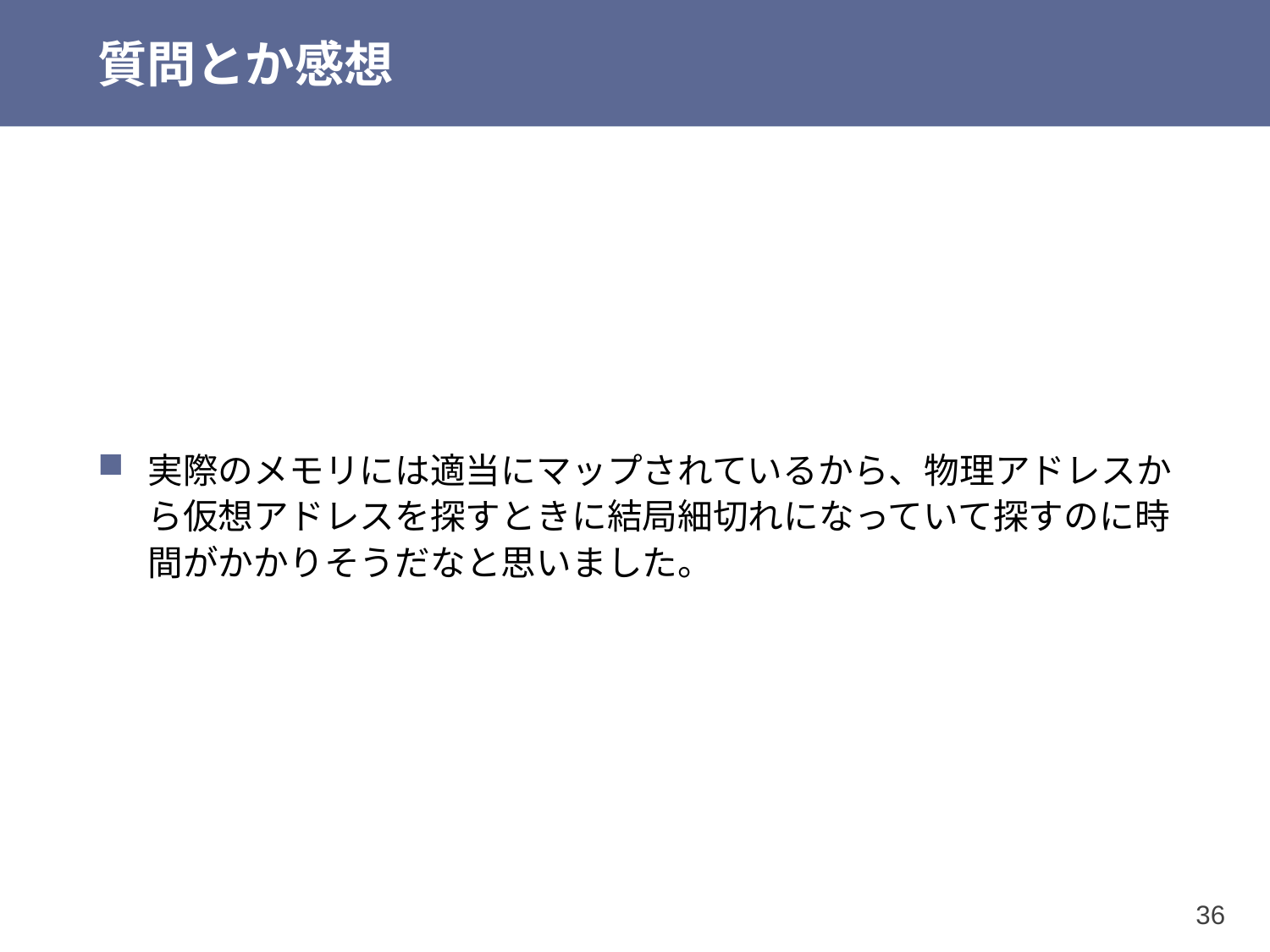

# 質問とか感想
実際のメモリには適当にマップされているから、物理アドレスから仮想アドレスを探すときに結局細切れになっていて探すのに時間がかかりそうだなと思いました。